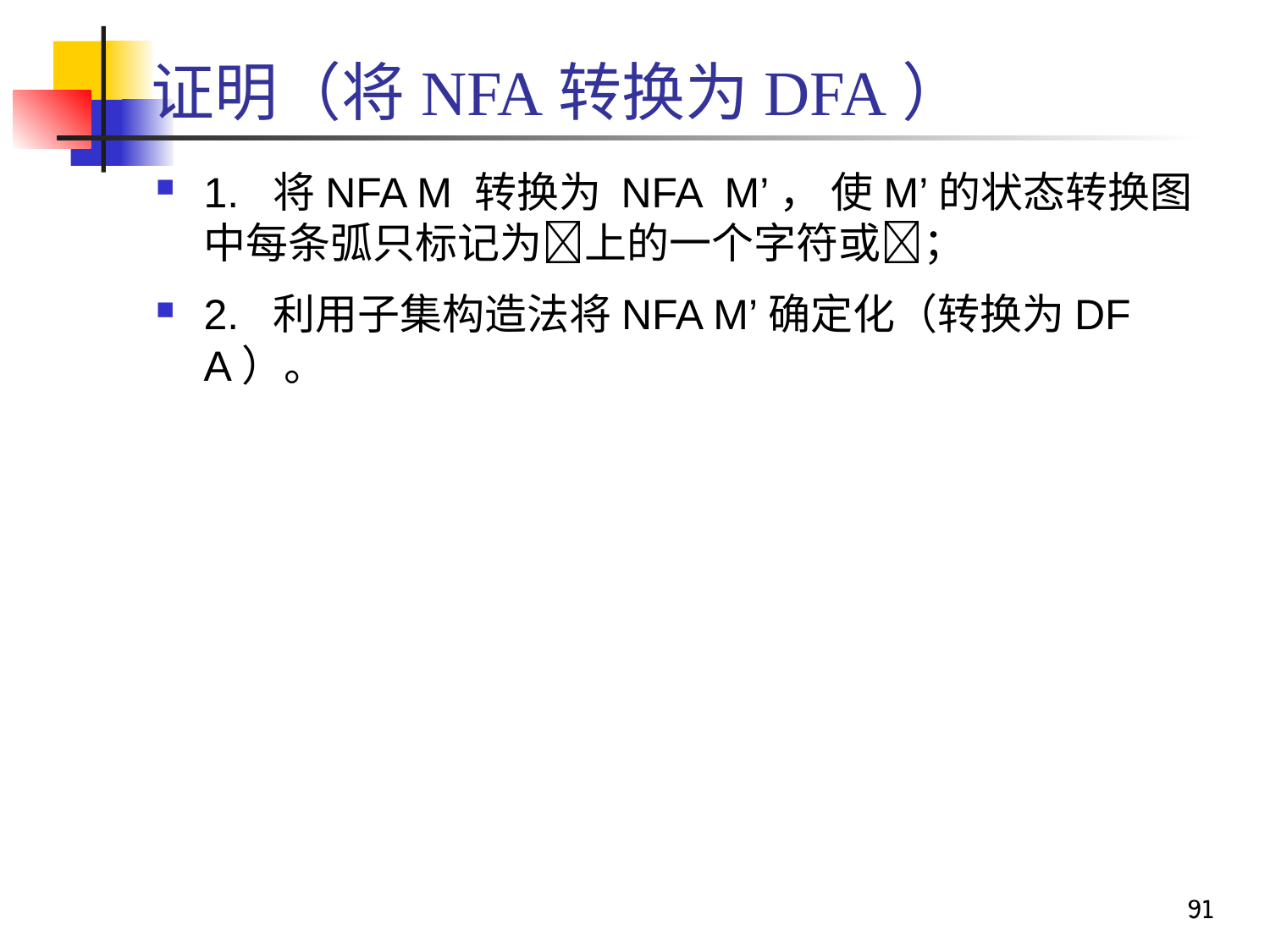

# 证明（将NFA转换为DFA）
1.  将NFA M 转换为 NFA  M’， 使M’的状态转换图中每条弧只标记为Σ上的一个字符或ε；
2.  利用子集构造法将NFA M’确定化（转换为DFA）。

91